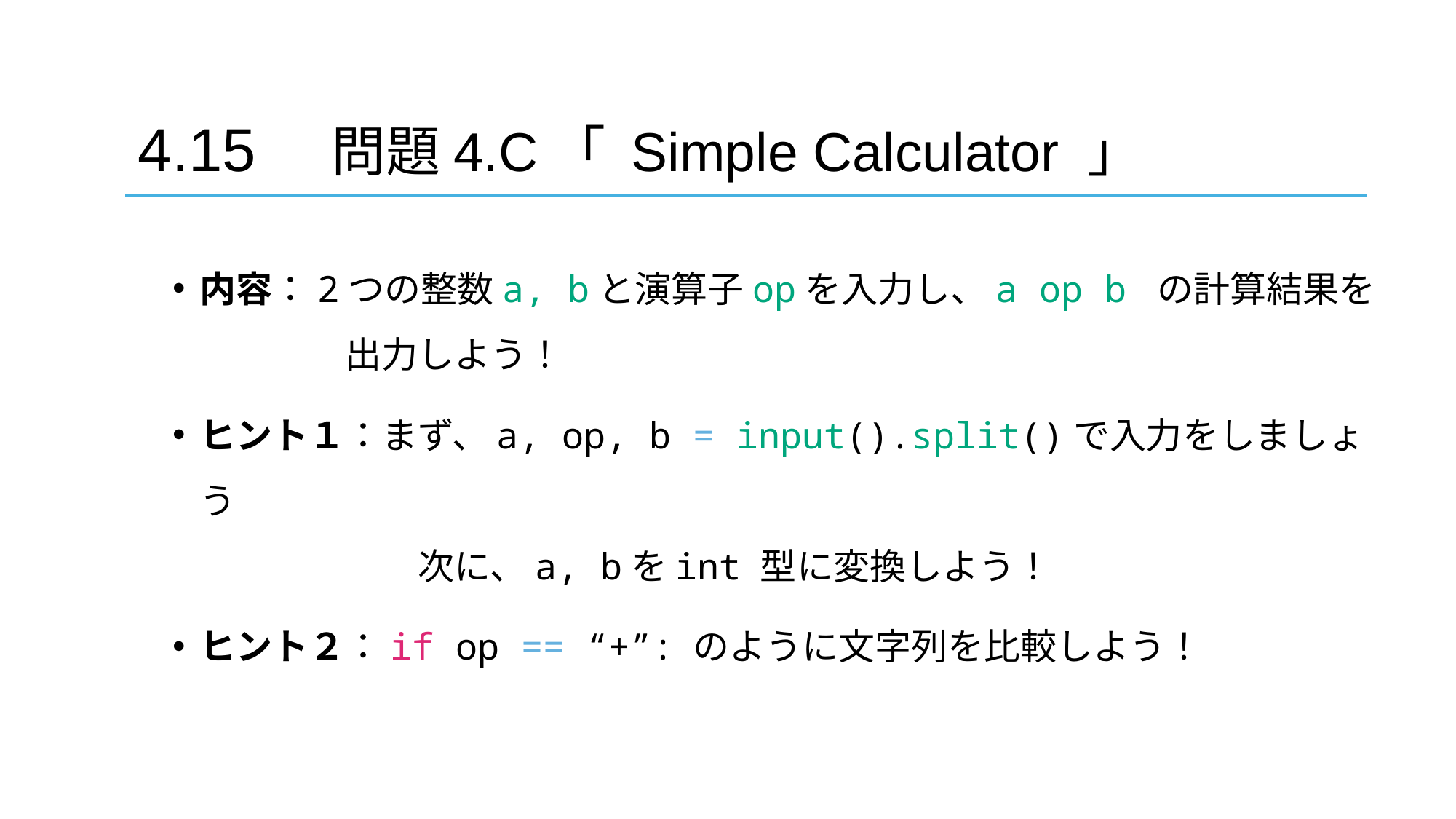

# 4.15　問題4.C「 Simple Calculator 」
内容：2つの整数a, bと演算子opを入力し、a op b の計算結果を	　出力しよう！
ヒント１：まず、a, op, b = input().split()で入力をしましょう
	　　　次に、a, bをint 型に変換しよう！
ヒント２：if op == “+”: のように文字列を比較しよう！